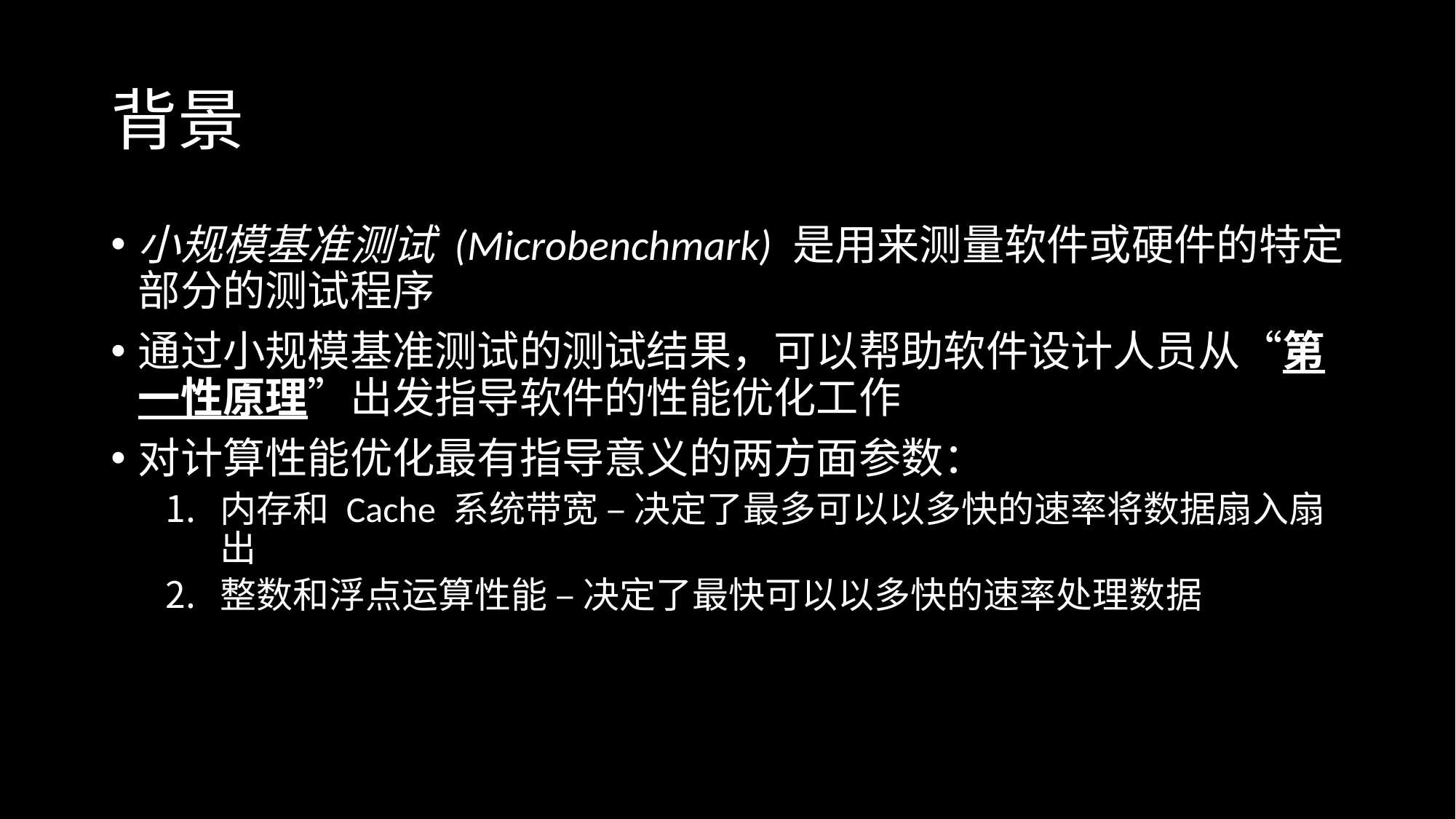

# 背景
小规模基准测试 (Microbenchmark) 是用来测量软件或硬件的特定部分的测试程序
通过小规模基准测试的测试结果，可以帮助软件设计人员从“第一性原理”出发指导软件的性能优化工作
对计算性能优化最有指导意义的两方面参数：
内存和 Cache 系统带宽 – 决定了最多可以以多快的速率将数据扇入扇出
整数和浮点运算性能 – 决定了最快可以以多快的速率处理数据